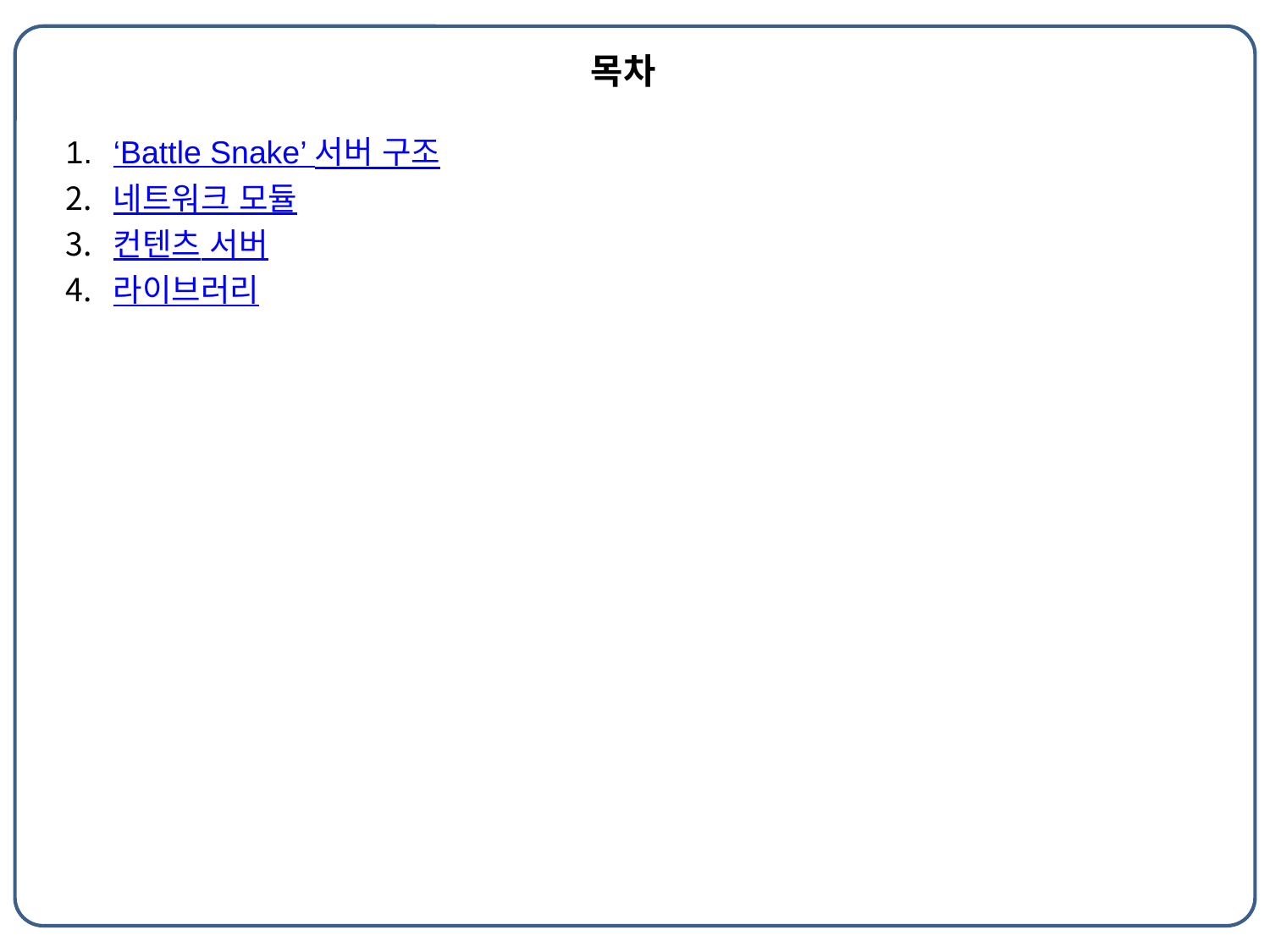

목차
‘Battle Snake’ 서버 구조
네트워크 모듈
컨텐츠 서버
라이브러리